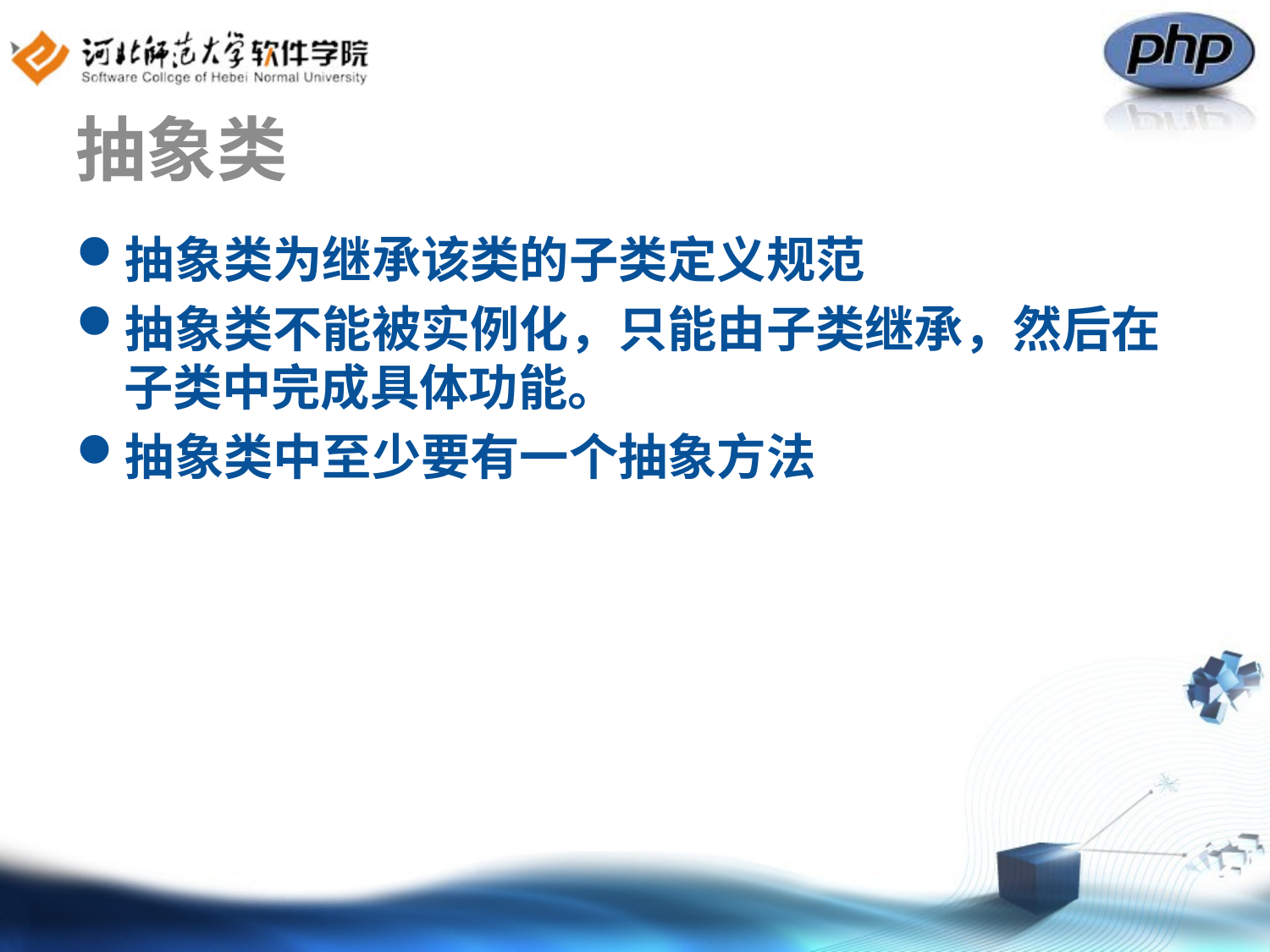

# 抽象类
抽象类为继承该类的子类定义规范
抽象类不能被实例化，只能由子类继承，然后在子类中完成具体功能。
抽象类中至少要有一个抽象方法